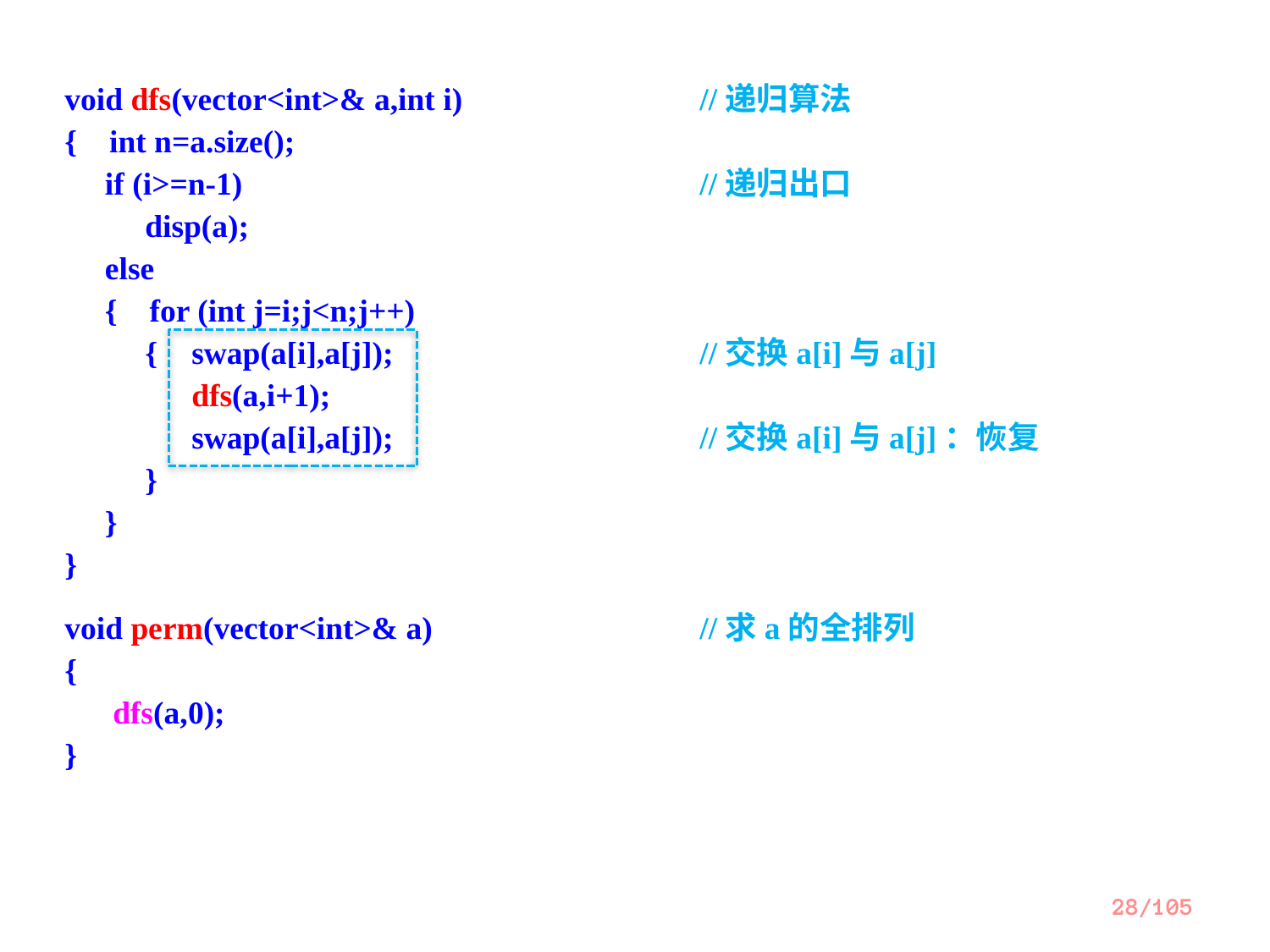

void dfs(vector<int>& a,int i) 		//递归算法
{    int n=a.size();
     if (i>=n-1) 				//递归出口
          disp(a);
     else
     {    for (int j=i;j<n;j++)
          {  	swap(a[i],a[j]); 			//交换a[i]与a[j]
               	dfs(a,i+1);
               	swap(a[i],a[j]);			//交换a[i]与a[j]：恢复
          }
     }
}
void perm(vector<int>& a)			//求a的全排列
{
      dfs(a,0);
}

28/105